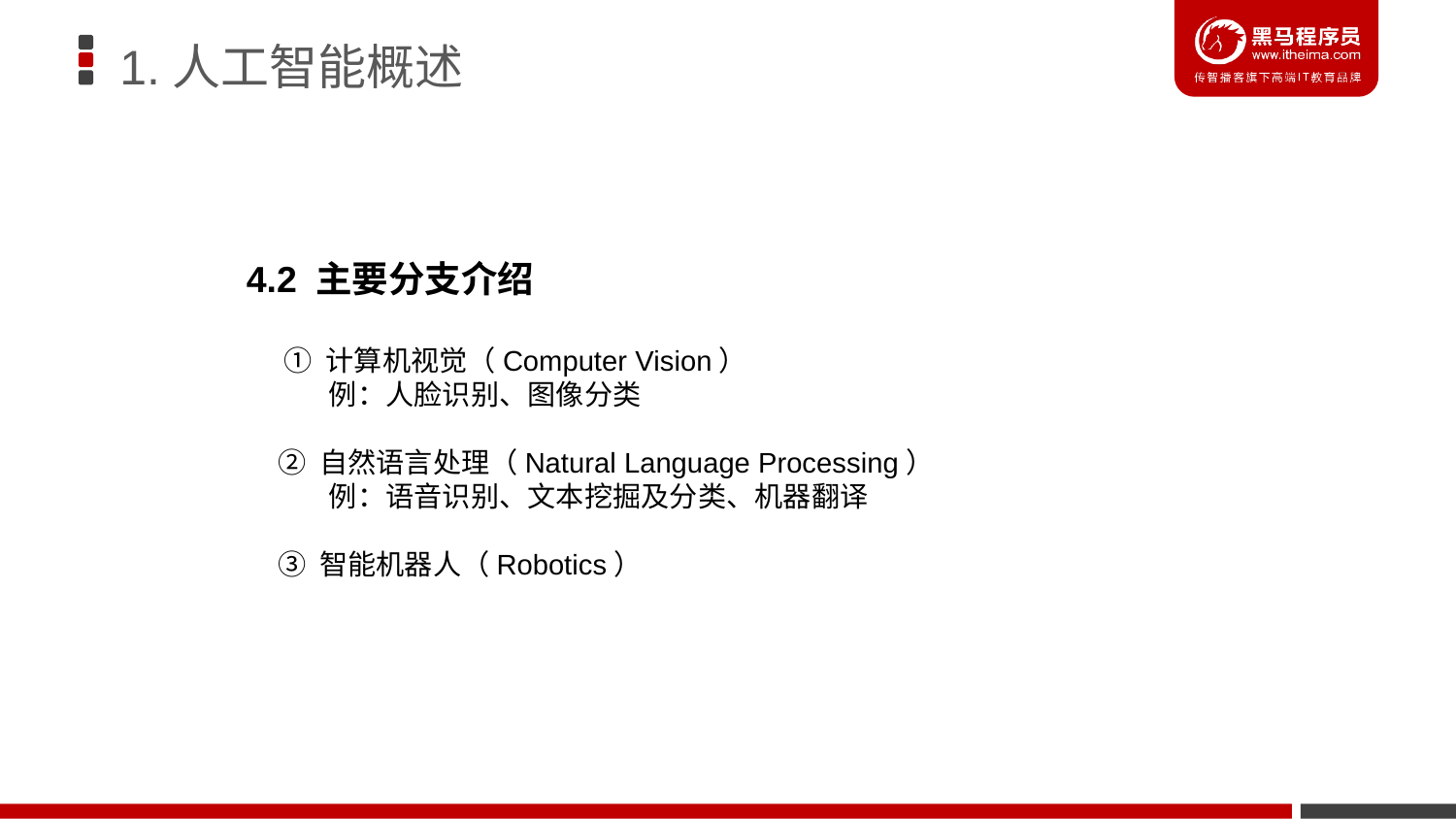

1.人工智能概述
4.2 主要分支介绍

      ① 计算机视觉（Computer Vision）
            例：人脸识别、图像分类

     ② 自然语言处理（Natural Language Processing）
            例：语音识别、文本挖掘及分类、机器翻译

     ③ 智能机器人（Robotics）